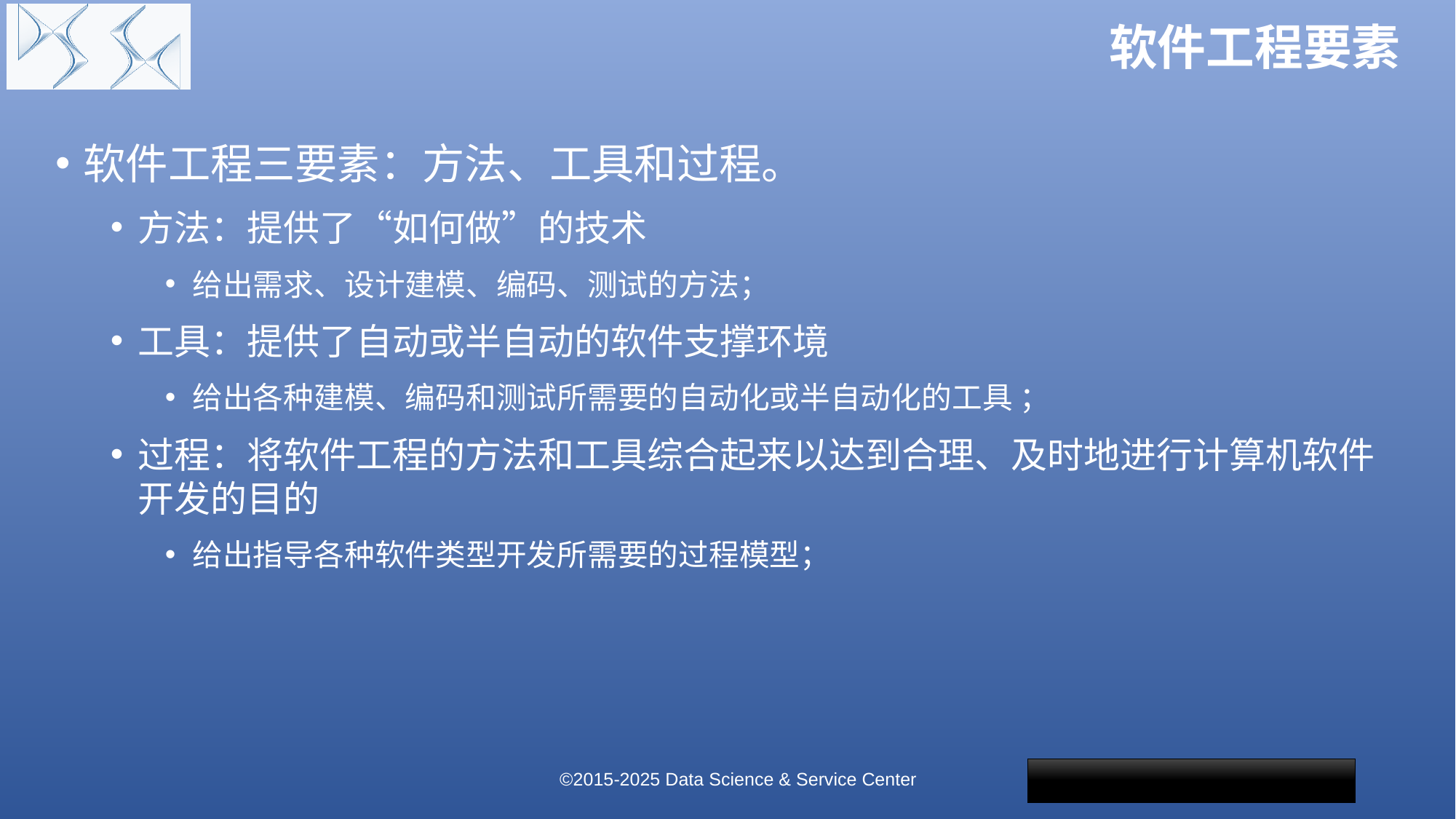

# 软件工程要素
软件工程三要素：方法、工具和过程。
方法：提供了“如何做”的技术
给出需求、设计建模、编码、测试的方法；
工具：提供了自动或半自动的软件支撑环境
给出各种建模、编码和测试所需要的自动化或半自动化的工具 ；
过程：将软件工程的方法和工具综合起来以达到合理、及时地进行计算机软件开发的目的
给出指导各种软件类型开发所需要的过程模型；

©2015-2025 Data Science & Service Center
14